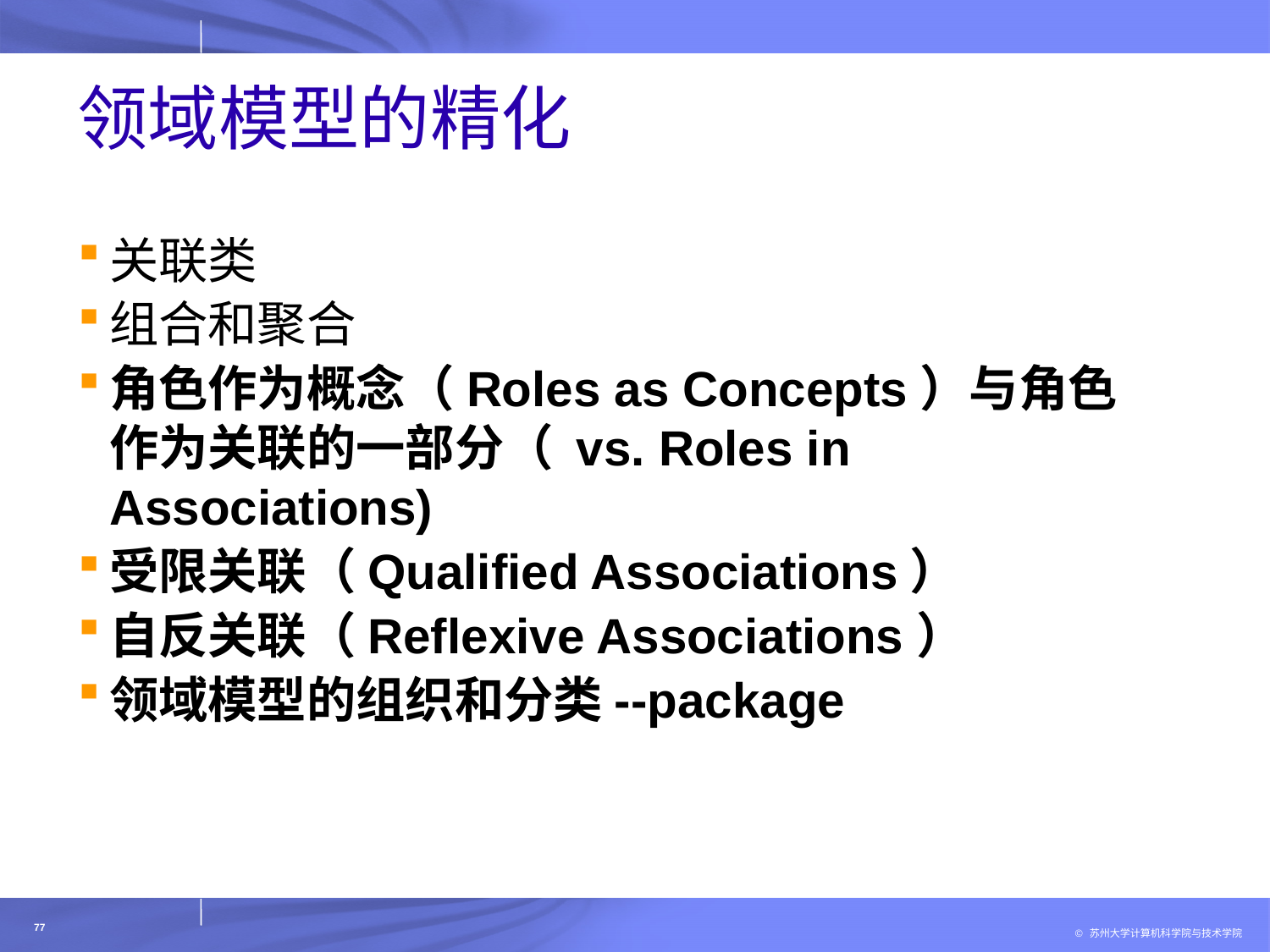

# 领域模型的精化
关联类
组合和聚合
角色作为概念（Roles as Concepts）与角色作为关联的一部分（ vs. Roles in Associations)
受限关联（Qualified Associations）
自反关联（Reflexive Associations）
领域模型的组织和分类--package
77